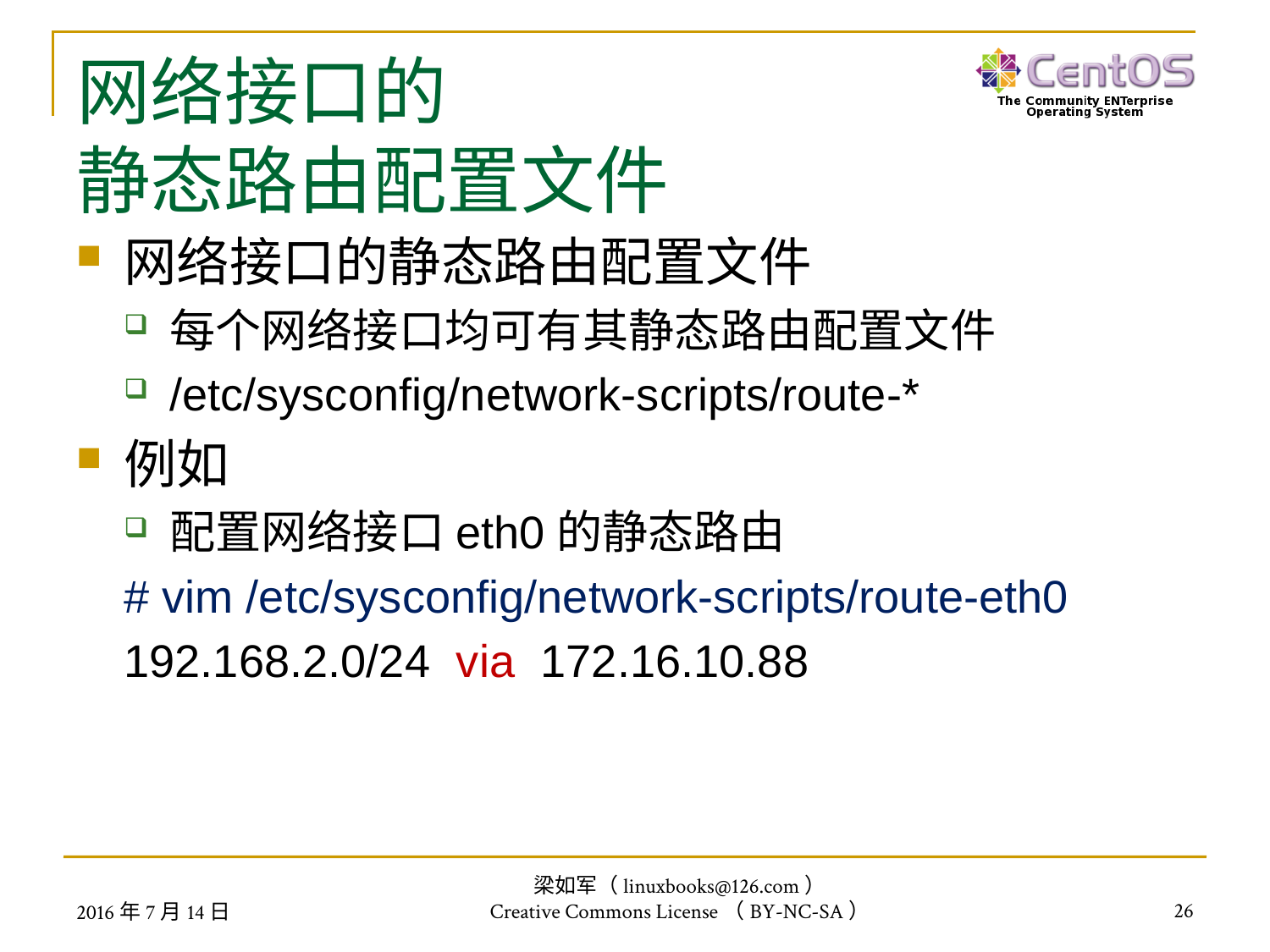

# 网络接口的 静态路由配置文件
网络接口的静态路由配置文件
每个网络接口均可有其静态路由配置文件
/etc/sysconfig/network-scripts/route-*
例如
配置网络接口eth0的静态路由
# vim /etc/sysconfig/network-scripts/route-eth0
192.168.2.0/24  via  172.16.10.88
梁如军（linuxbooks@126.com）
Creative Commons License（BY-NC-SA）
2016年7月14日
26